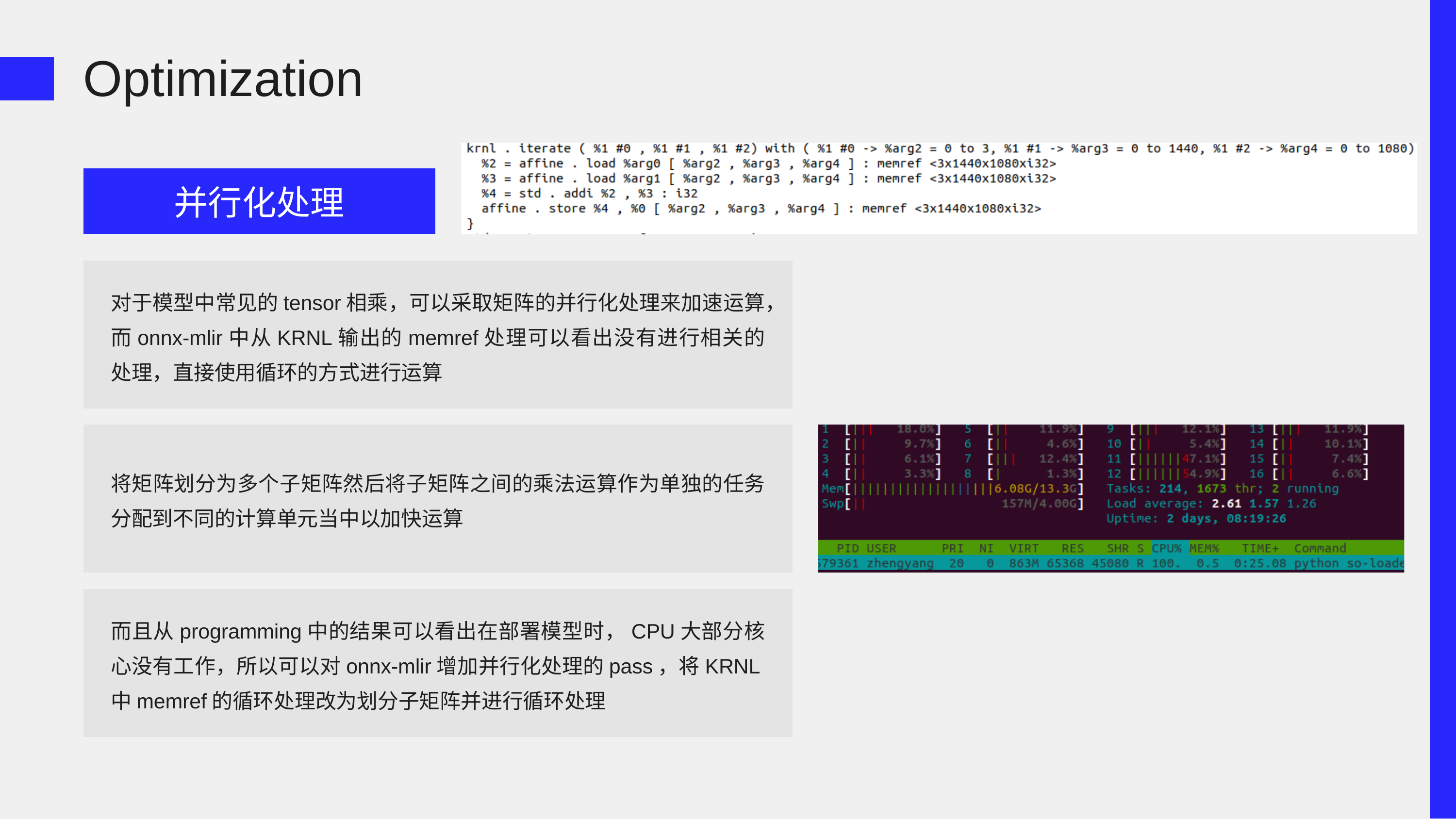

Optimization

并行化处理

对于模型中常见的tensor相乘，可以采取矩阵的并行化处理来加速运算，而onnx-mlir中从KRNL输出的memref处理可以看出没有进行相关的处理，直接使用循环的方式进行运算

将矩阵划分为多个子矩阵然后将子矩阵之间的乘法运算作为单独的任务分配到不同的计算单元当中以加快运算

而且从programming中的结果可以看出在部署模型时，CPU大部分核心没有工作，所以可以对onnx-mlir增加并行化处理的pass，将KRNL中memref的循环处理改为划分子矩阵并进行循环处理